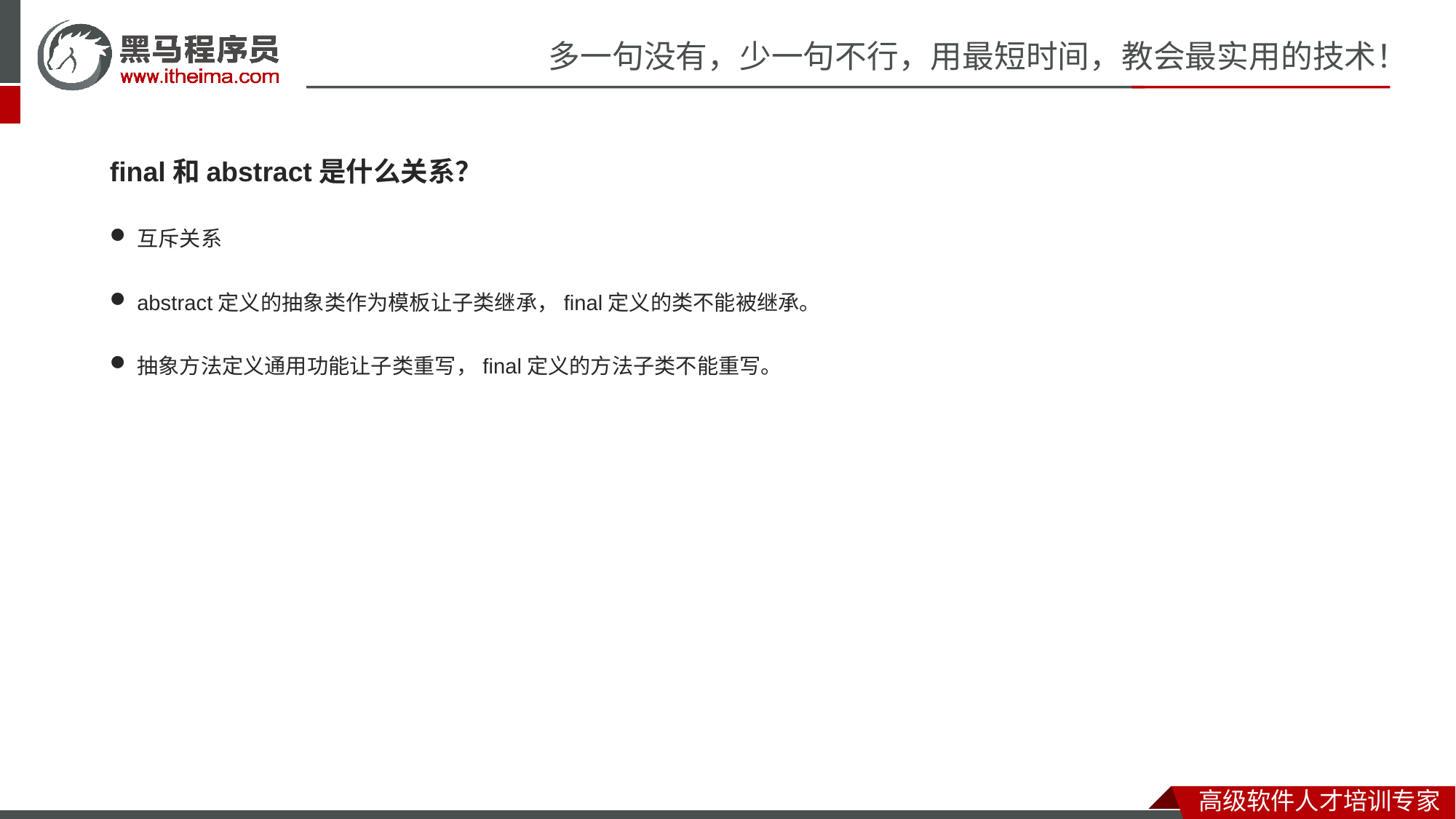

final和abstract是什么关系？
互斥关系
abstract定义的抽象类作为模板让子类继承，final定义的类不能被继承。
抽象方法定义通用功能让子类重写，final定义的方法子类不能重写。